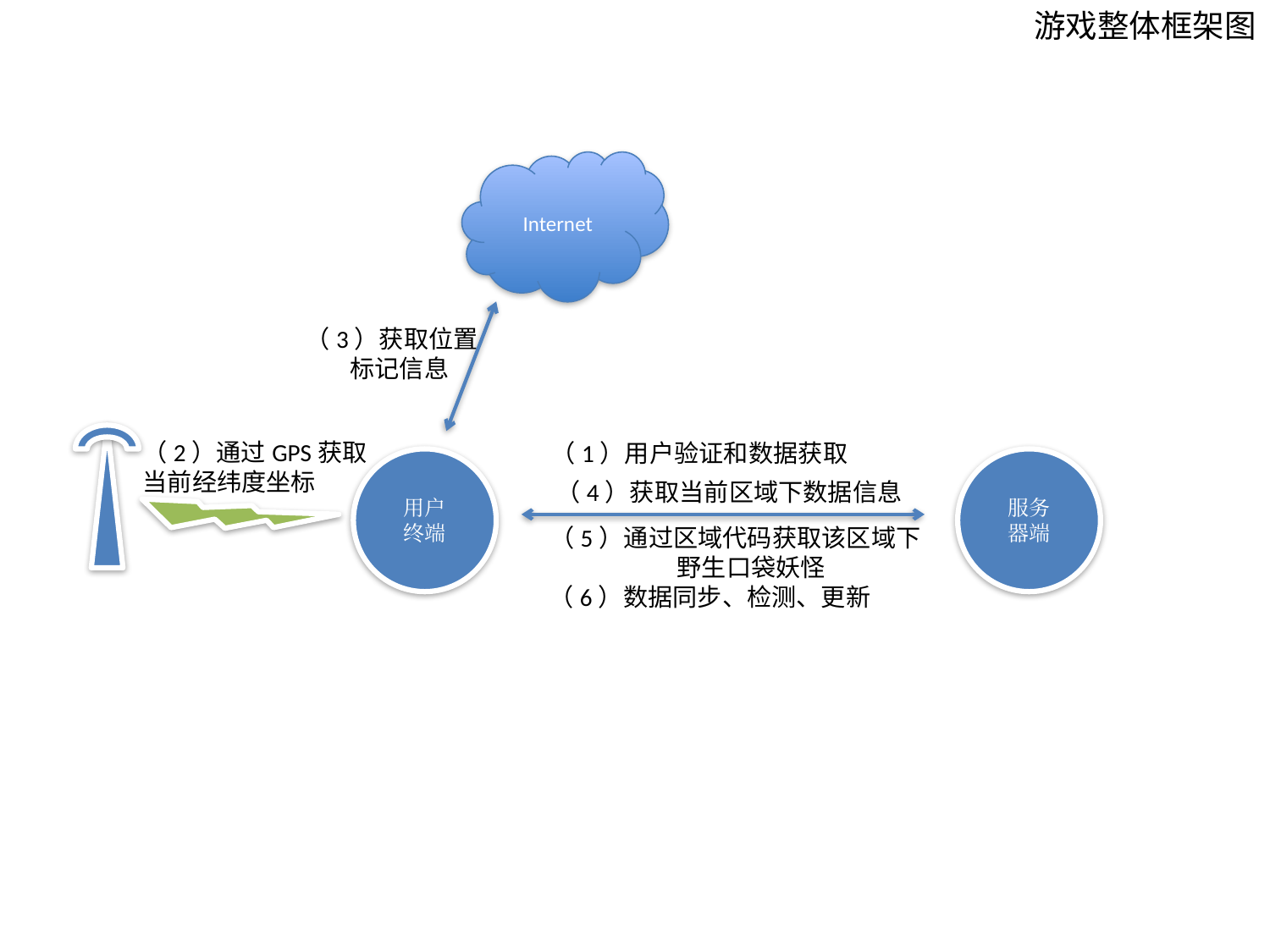

游戏整体框架图
Internet
（3）获取位置
       标记信息

（2）通过GPS获取
当前经纬度坐标
（1）用户验证和数据获取
用户
终端
服务
器端
（4）获取当前区域下数据信息
（5）通过区域代码获取该区域下
	野生口袋妖怪
（6）数据同步、检测、更新